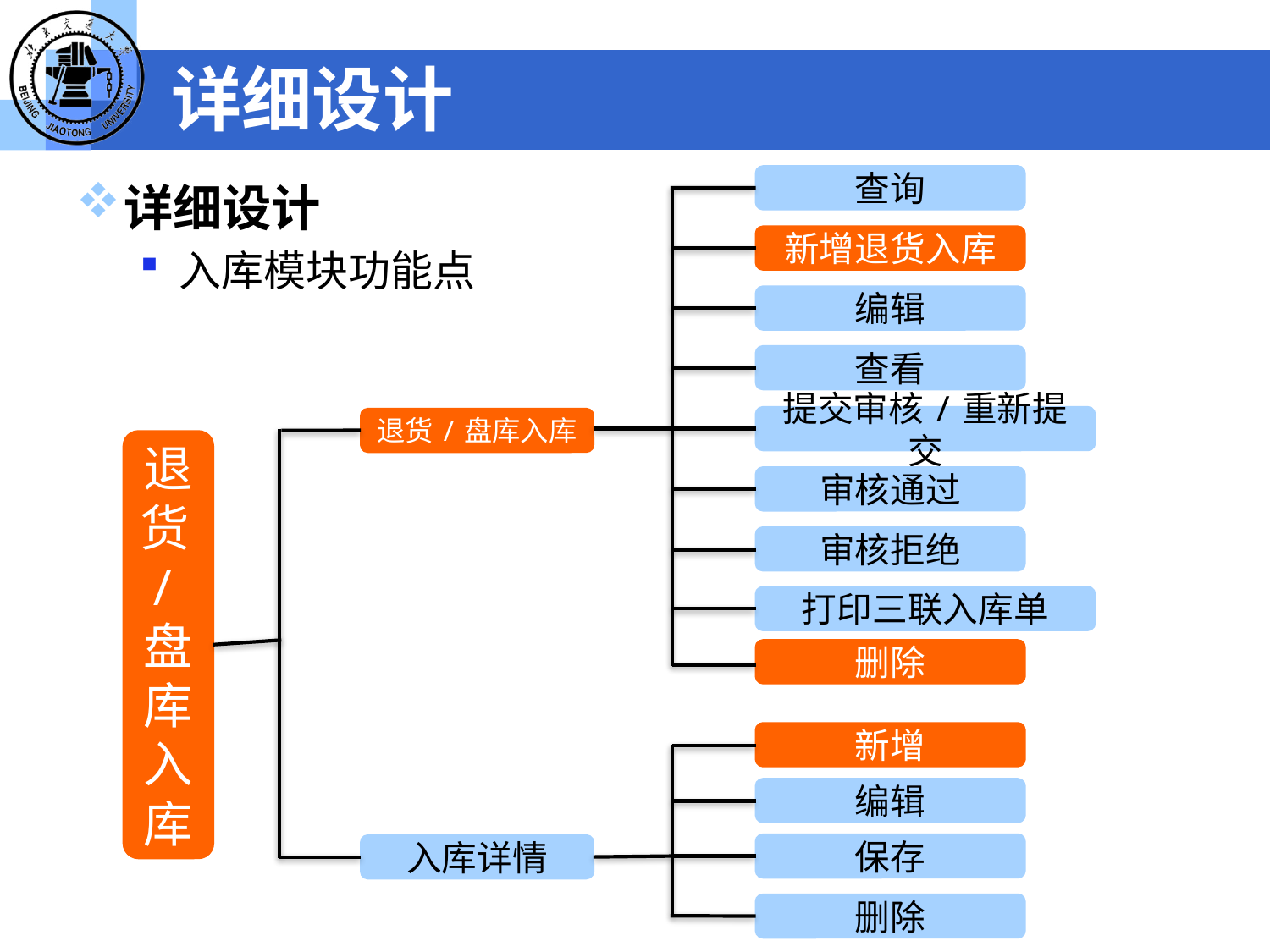

# 详细设计

查询
详细设计
入库模块功能点
新增退货入库
编辑
查看
提交审核/重新提交
退货/盘库入库
退货/盘库入库
审核通过
审核拒绝
打印三联入库单
删除
新增
编辑
保存
入库详情
删除